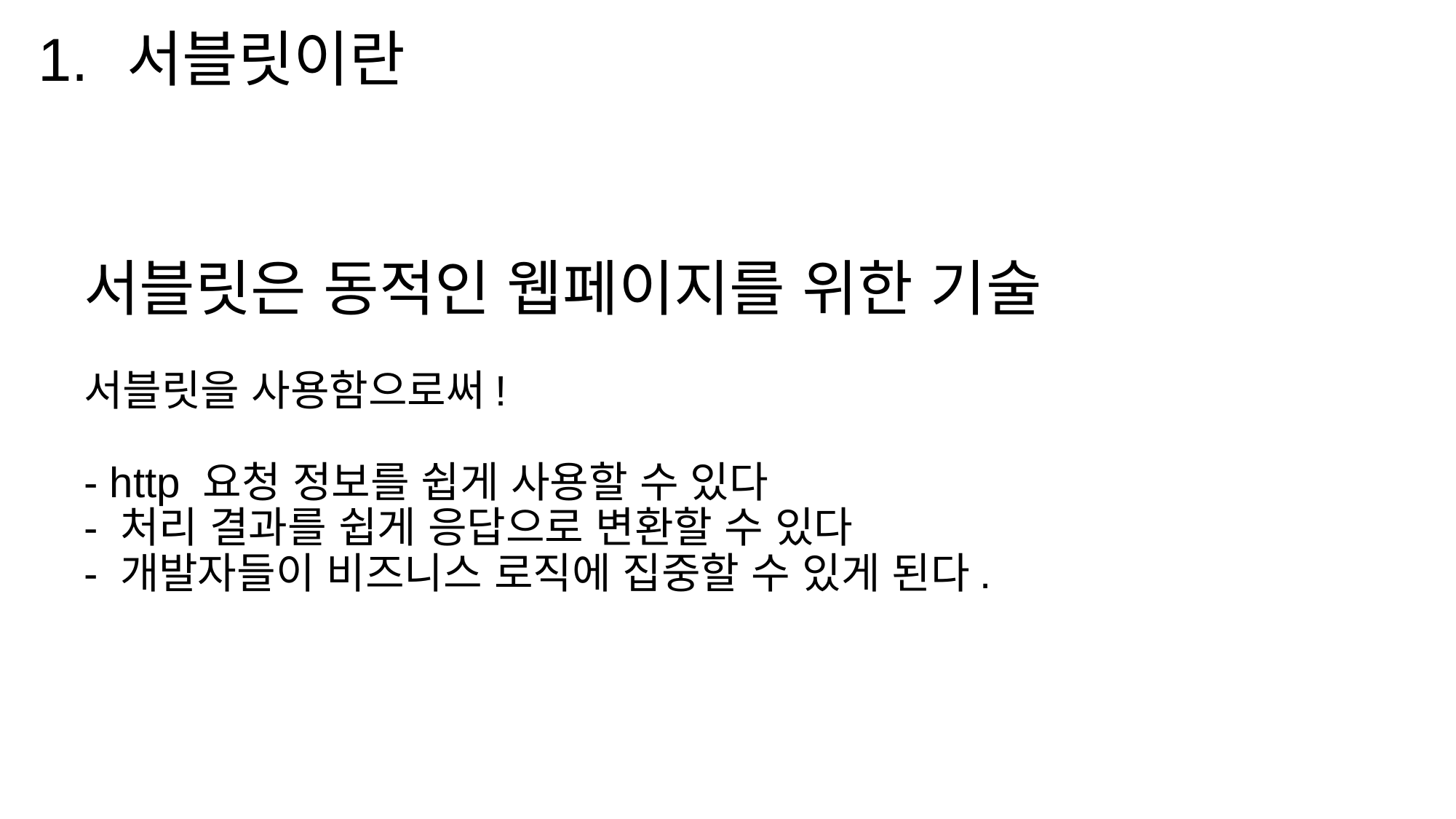

서블릿이란
# 서블릿은 동적인 웹페이지를 위한 기술 서블릿을 사용함으로써! - http 요청 정보를 쉽게 사용할 수 있다 - 처리 결과를 쉽게 응답으로 변환할 수 있다 - 개발자들이 비즈니스 로직에 집중할 수 있게 된다.